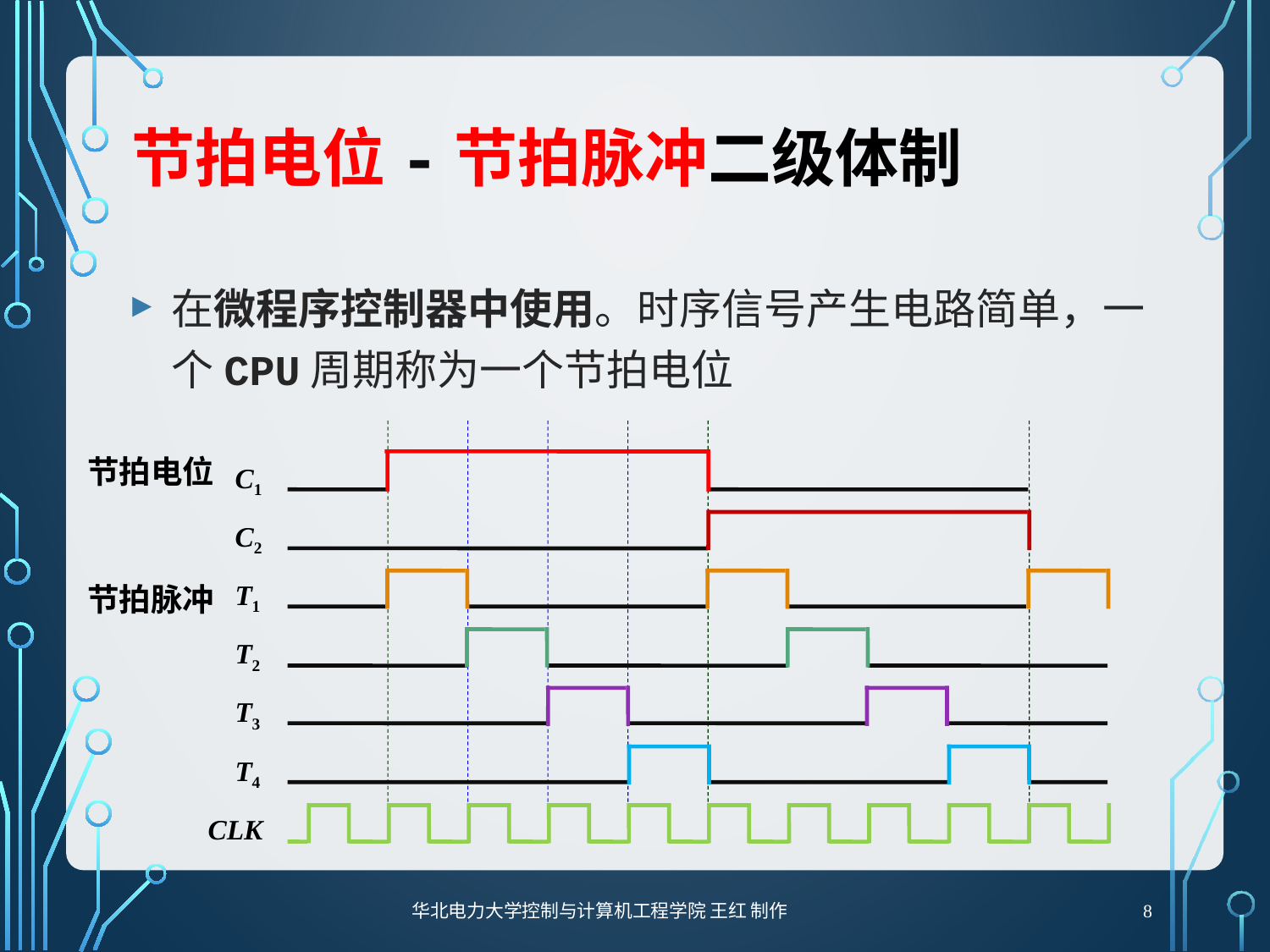

# 节拍电位-节拍脉冲二级体制
在微程序控制器中使用。时序信号产生电路简单，一个CPU周期称为一个节拍电位

节拍电位

C1

C2

节拍脉冲
T1

T2

T3

T4

CLK

8
华北电力大学控制与计算机工程学院 王红 制作